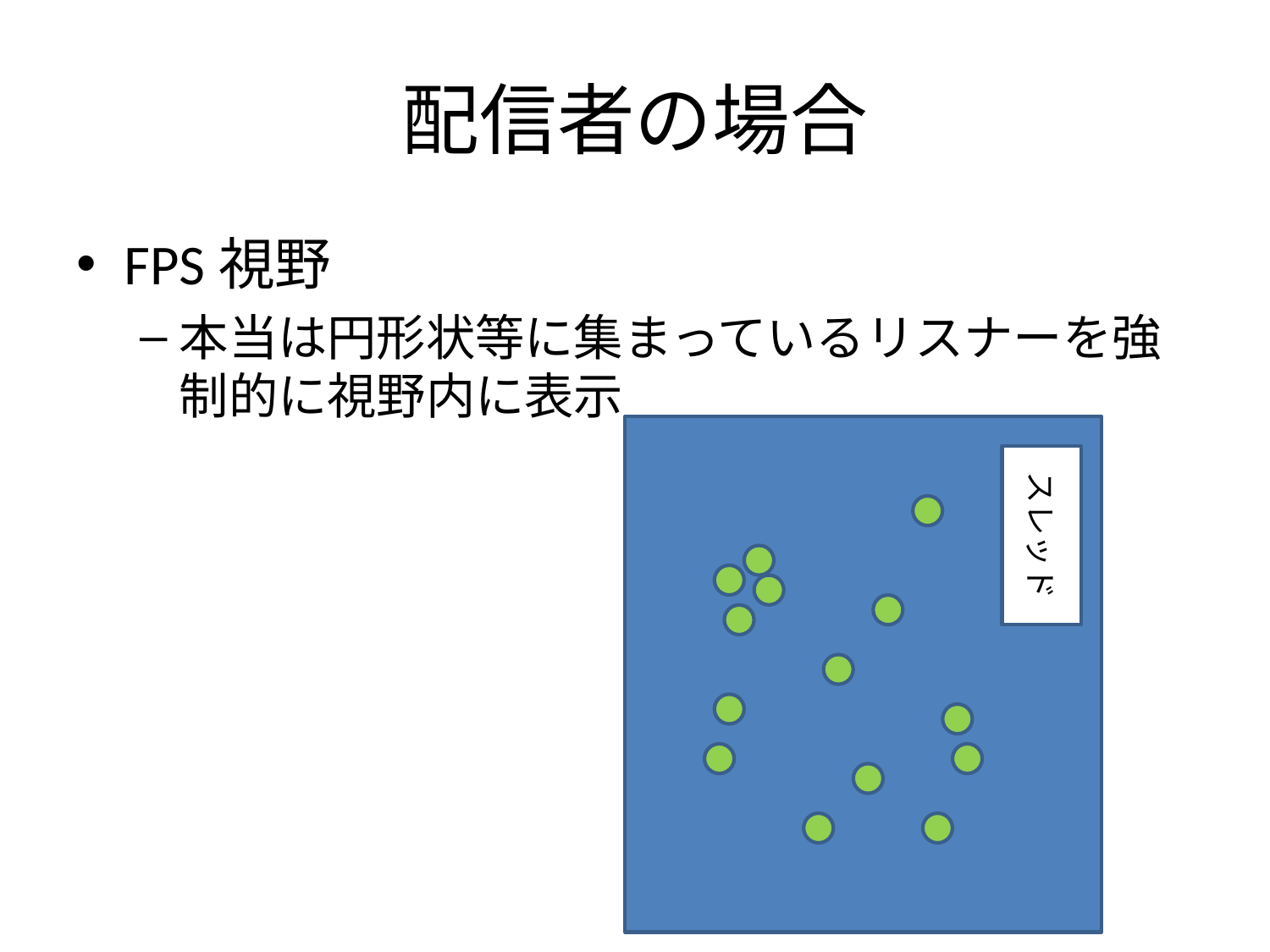

# 配信者の場合
FPS視野
本当は円形状等に集まっているリスナーを強制的に視野内に表示

スレッド